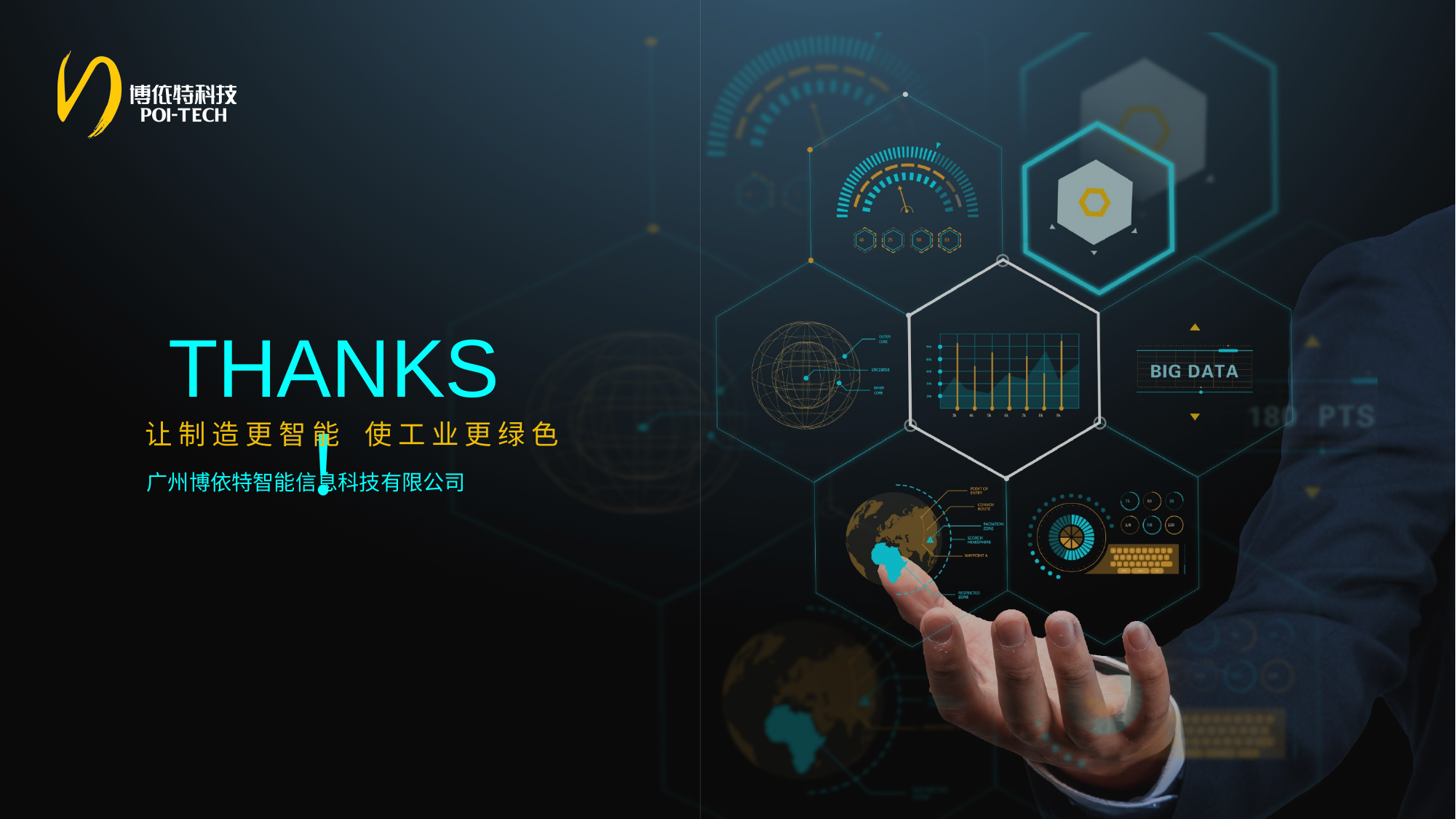

THANKS！
让 制 造 更 智 能    使 工 业 更 绿 色
广州博依特智能信息科技有限公司